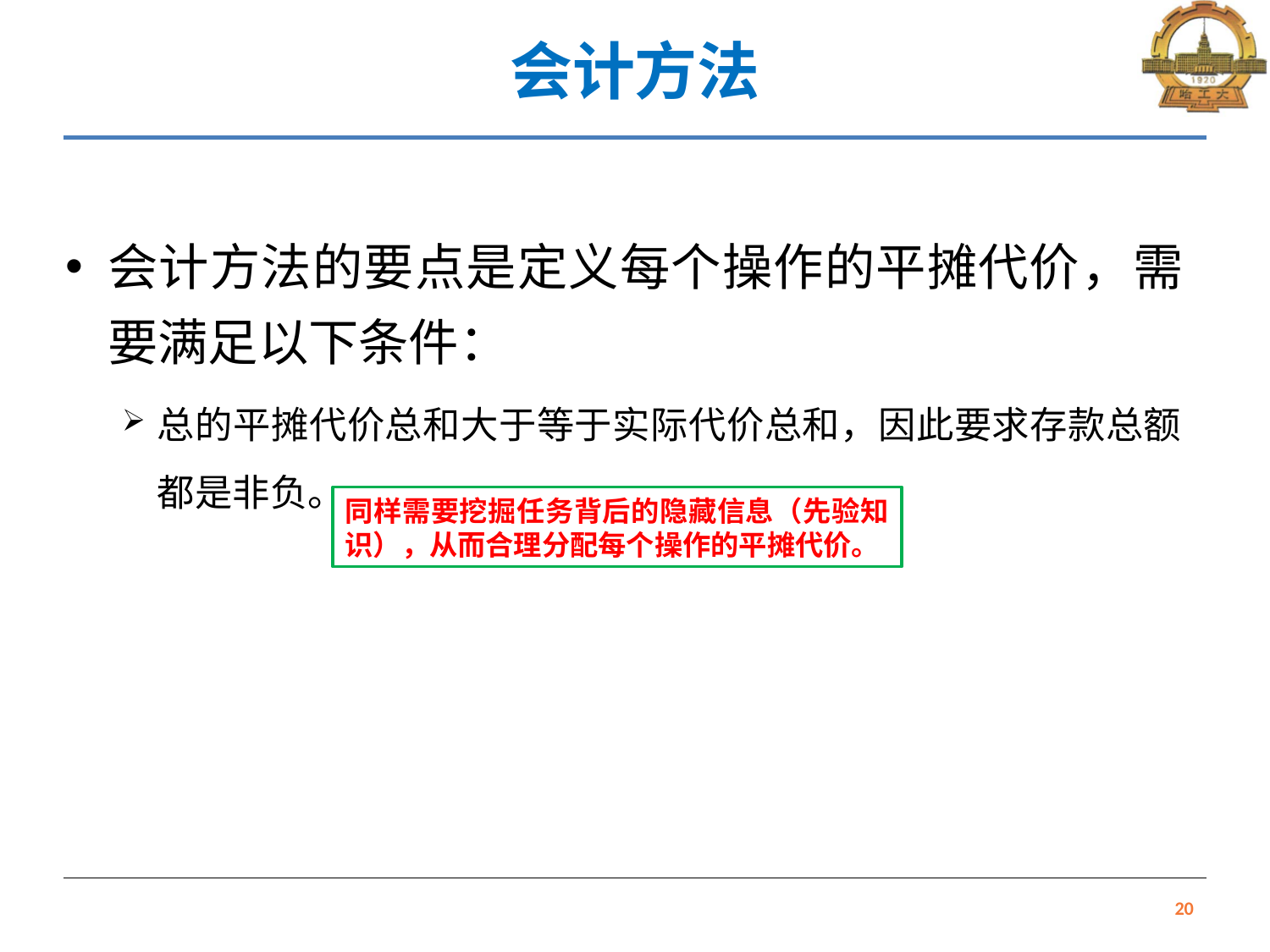

# 会计方法
会计方法的要点是定义每个操作的平摊代价，需要满足以下条件：
总的平摊代价总和大于等于实际代价总和，因此要求存款总额都是非负。
同样需要挖掘任务背后的隐藏信息（先验知识），从而合理分配每个操作的平摊代价。
20